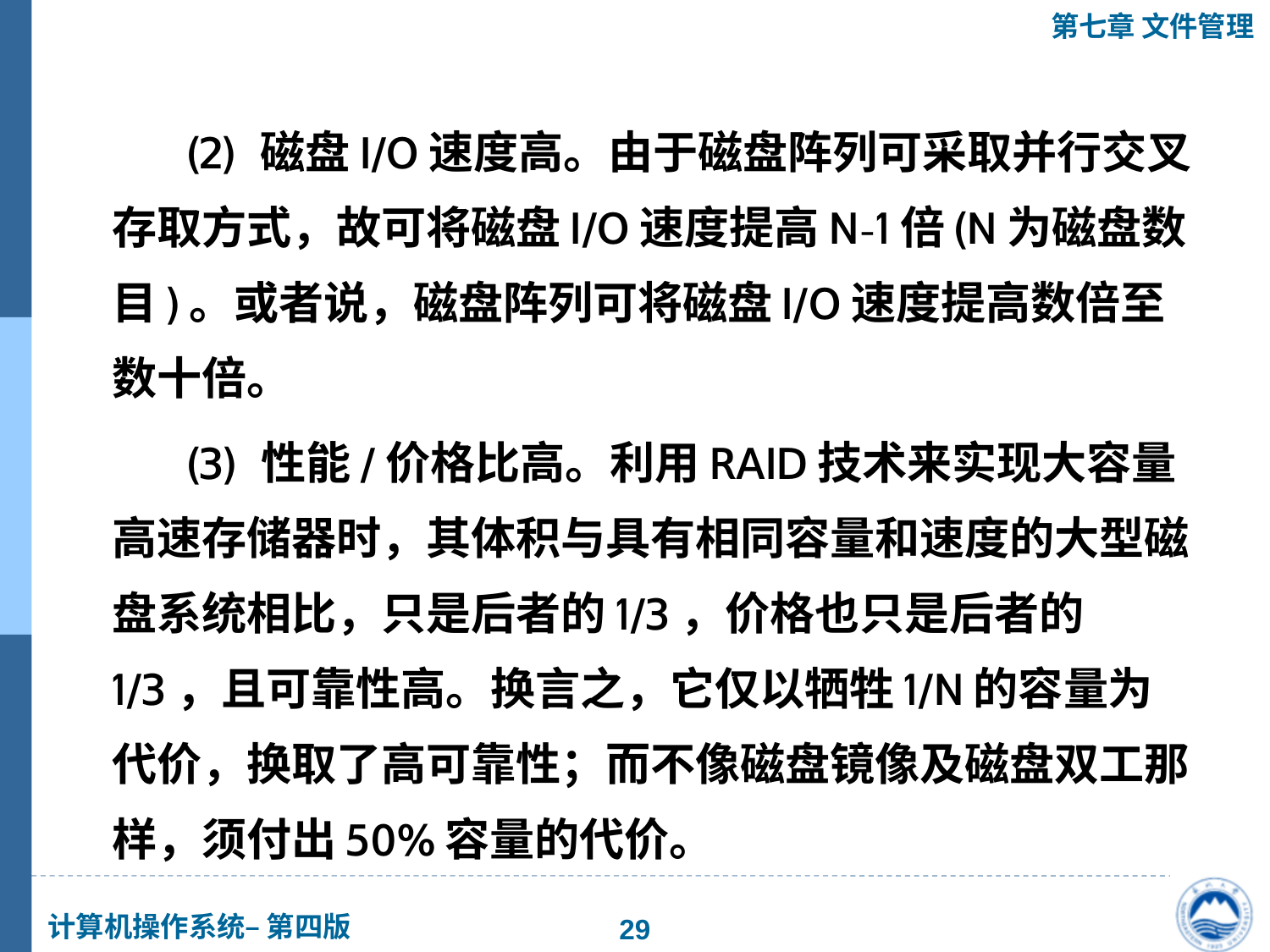

(2) 磁盘I/O速度高。由于磁盘阵列可采取并行交叉存取方式，故可将磁盘I/O速度提高N-1倍(N为磁盘数目)。或者说，磁盘阵列可将磁盘I/O速度提高数倍至数十倍。
　　 (3) 性能/价格比高。利用RAID技术来实现大容量高速存储器时，其体积与具有相同容量和速度的大型磁盘系统相比，只是后者的1/3，价格也只是后者的1/3，且可靠性高。换言之，它仅以牺牲1/N的容量为代价，换取了高可靠性；而不像磁盘镜像及磁盘双工那样，须付出50%容量的代价。